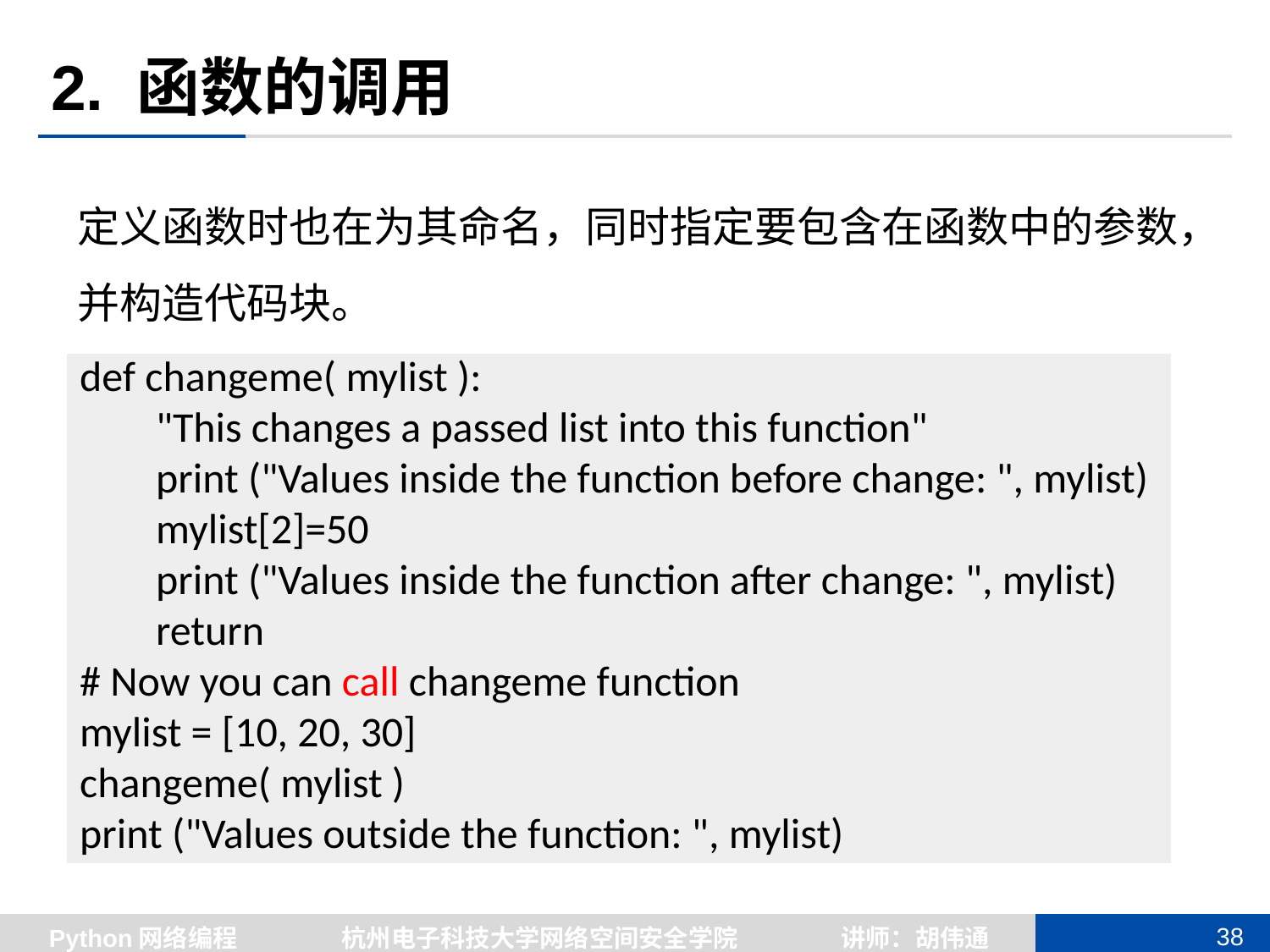

# 2. 函数的调用
定义函数时也在为其命名，同时指定要包含在函数中的参数，并构造代码块。
def changeme( mylist ):
        "This changes a passed list into this function"
        print ("Values inside the function before change: ", mylist)
        mylist[2]=50
        print ("Values inside the function after change: ", mylist)
        return
# Now you can call changeme function
mylist = [10, 20, 30]
changeme( mylist )
print ("Values outside the function: ", mylist)